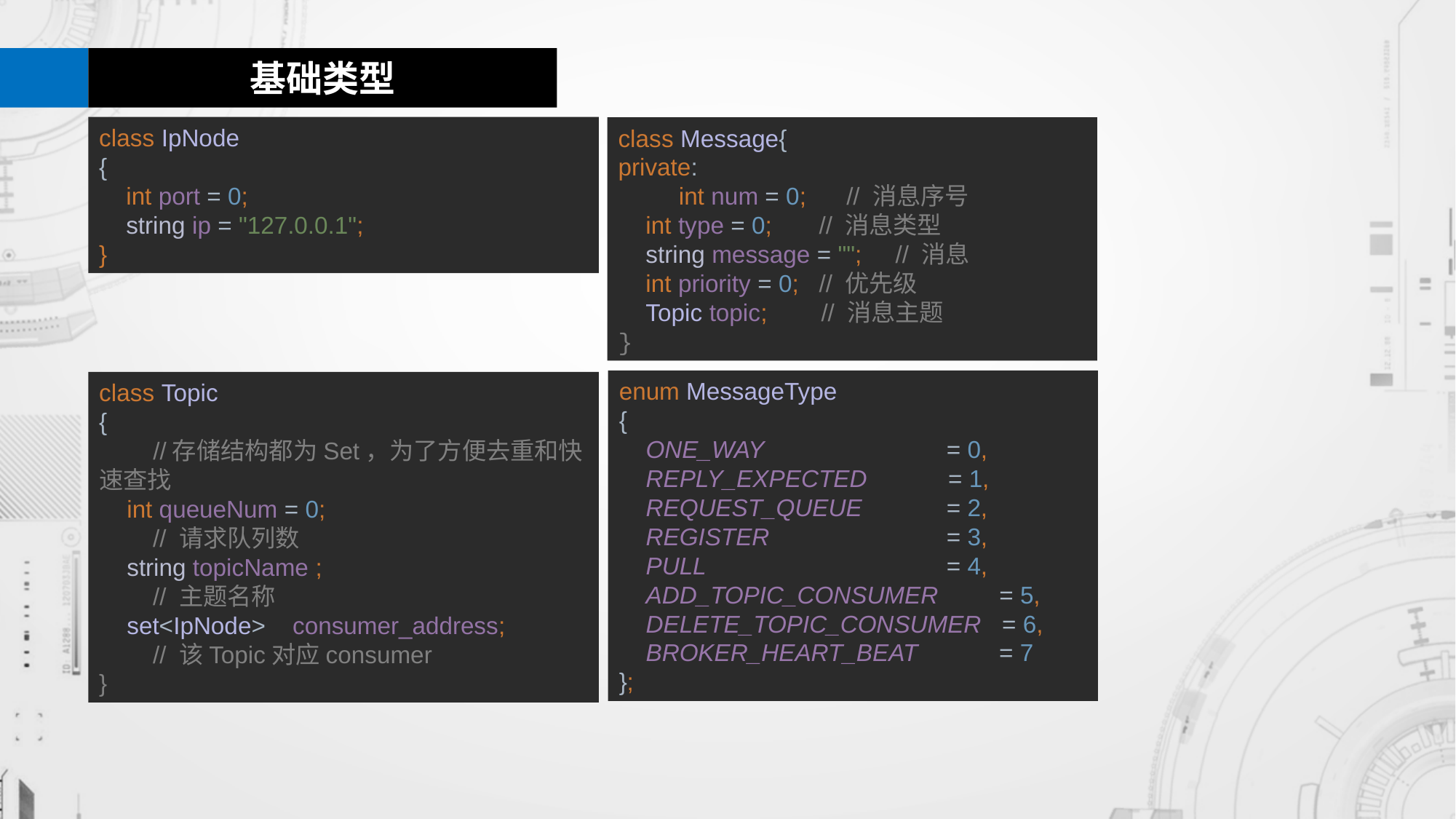

基础类型
class IpNode
{
    int port = 0;
    string ip = "127.0.0.1";
}
class Message{
private:
         int num = 0;      // 消息序号
    int type = 0;       // 消息类型
    string message = "";     // 消息
    int priority = 0;   // 优先级
    Topic topic;        // 消息主题
}
enum MessageType
{
    ONE_WAY        		= 0,
    REPLY_EXPECTED            = 1,
    REQUEST_QUEUE  	= 2,
    REGISTER       		= 3,
    PULL           		= 4,
    ADD_TOPIC_CONSUMER         = 5,
    DELETE_TOPIC_CONSUMER   = 6,
    BROKER_HEART_BEAT            = 7
};
class Topic
{
        //存储结构都为Set，为了方便去重和快速查找
    int queueNum = 0;
        // 请求队列数
    string topicName ;
        // 主题名称
    set<IpNode>    consumer_address;
        // 该Topic对应consumer
}